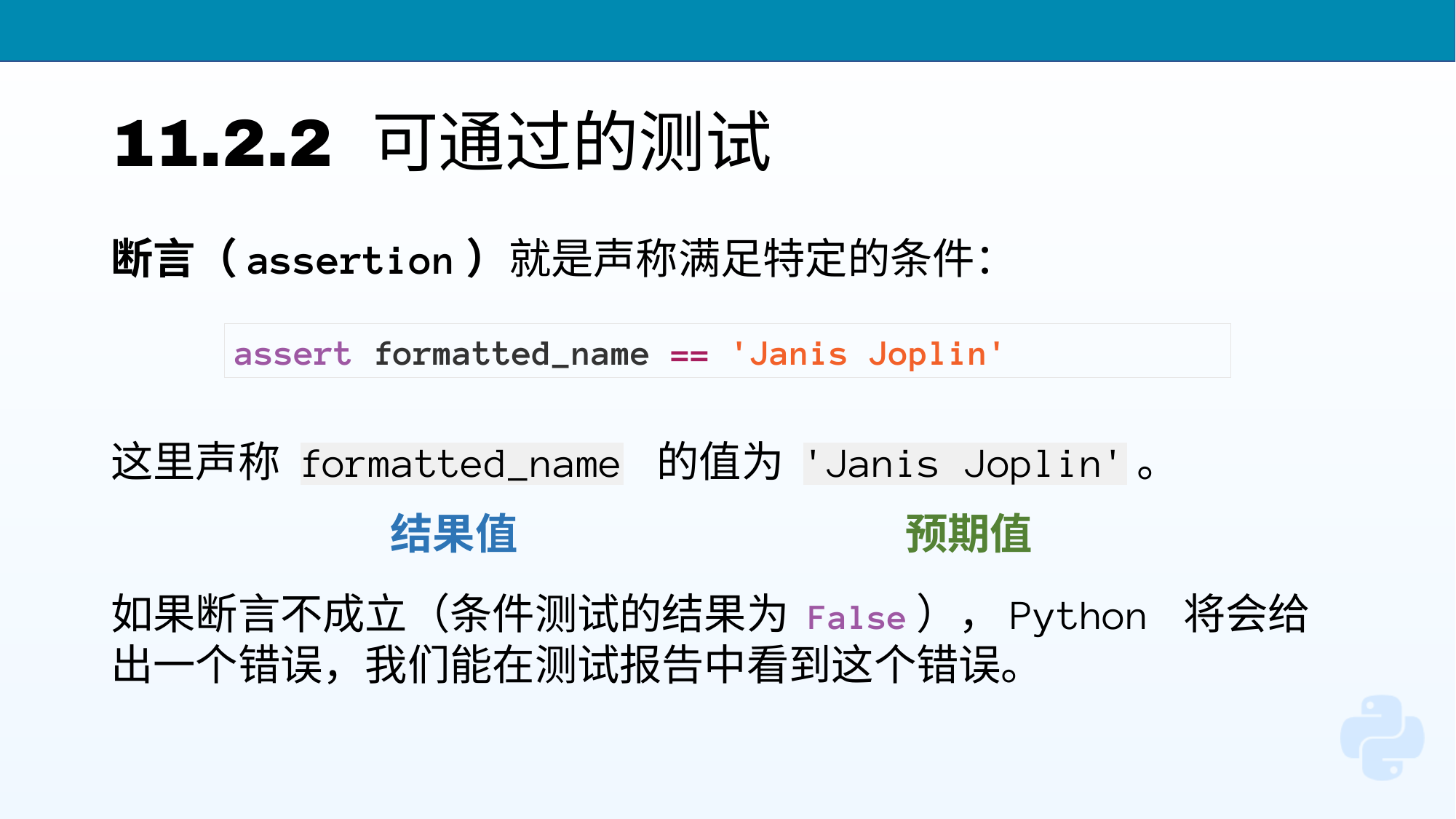

# 11.2.2 可通过的测试
断言（assertion）就是声称满足特定的条件：

这里声称 formatted_name 的值为 'Janis Joplin'。

如果断言不成立（条件测试的结果为 False），Python 将会给出一个错误，我们能在测试报告中看到这个错误。

assert formatted_name == 'Janis Joplin'
结果值
预期值